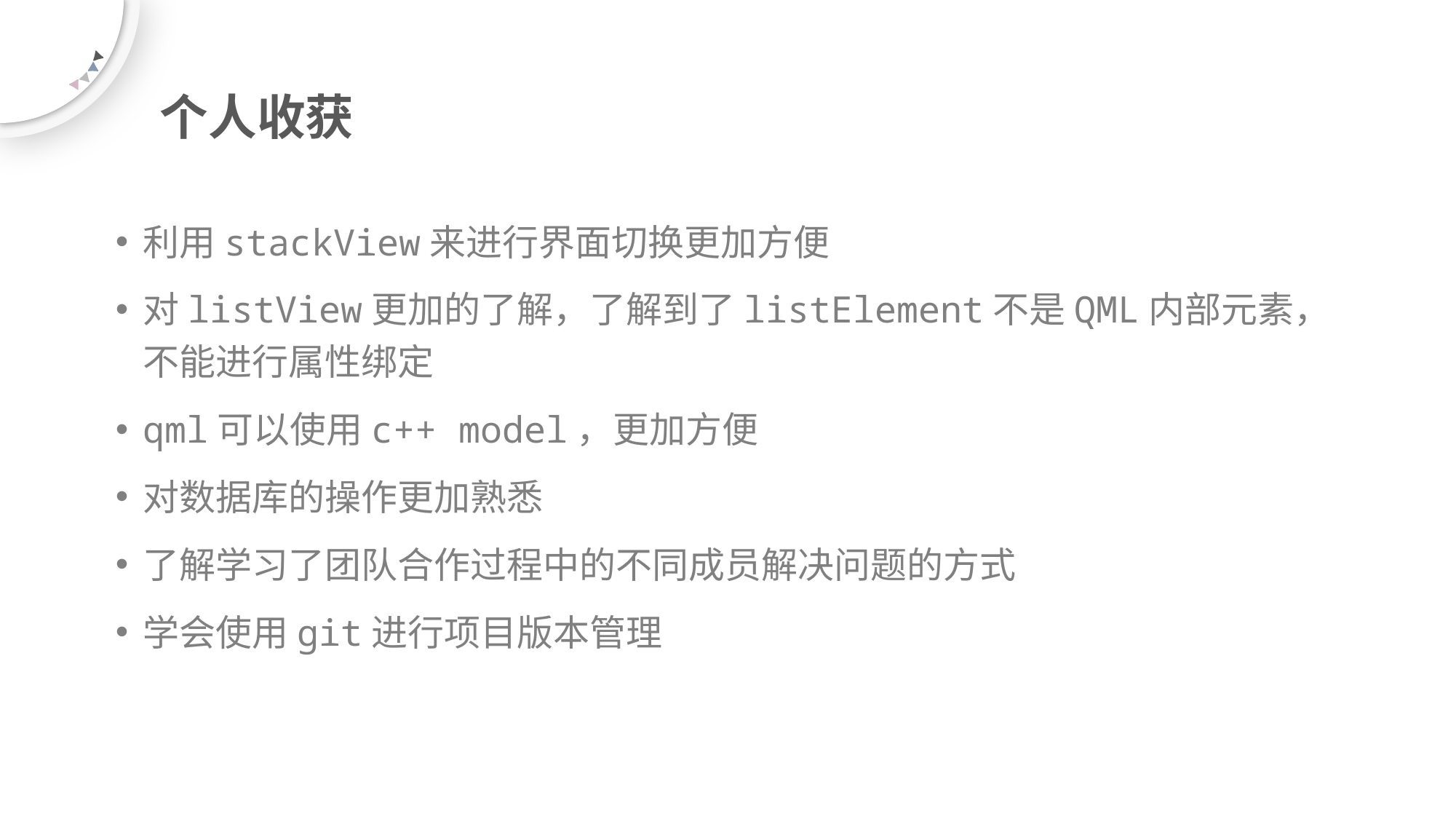

# 个人收获
利用stackView来进行界面切换更加方便
对listView更加的了解，了解到了listElement不是QML内部元素，不能进行属性绑定
qml可以使用c++ model，更加方便
对数据库的操作更加熟悉
了解学习了团队合作过程中的不同成员解决问题的方式
学会使用git进行项目版本管理